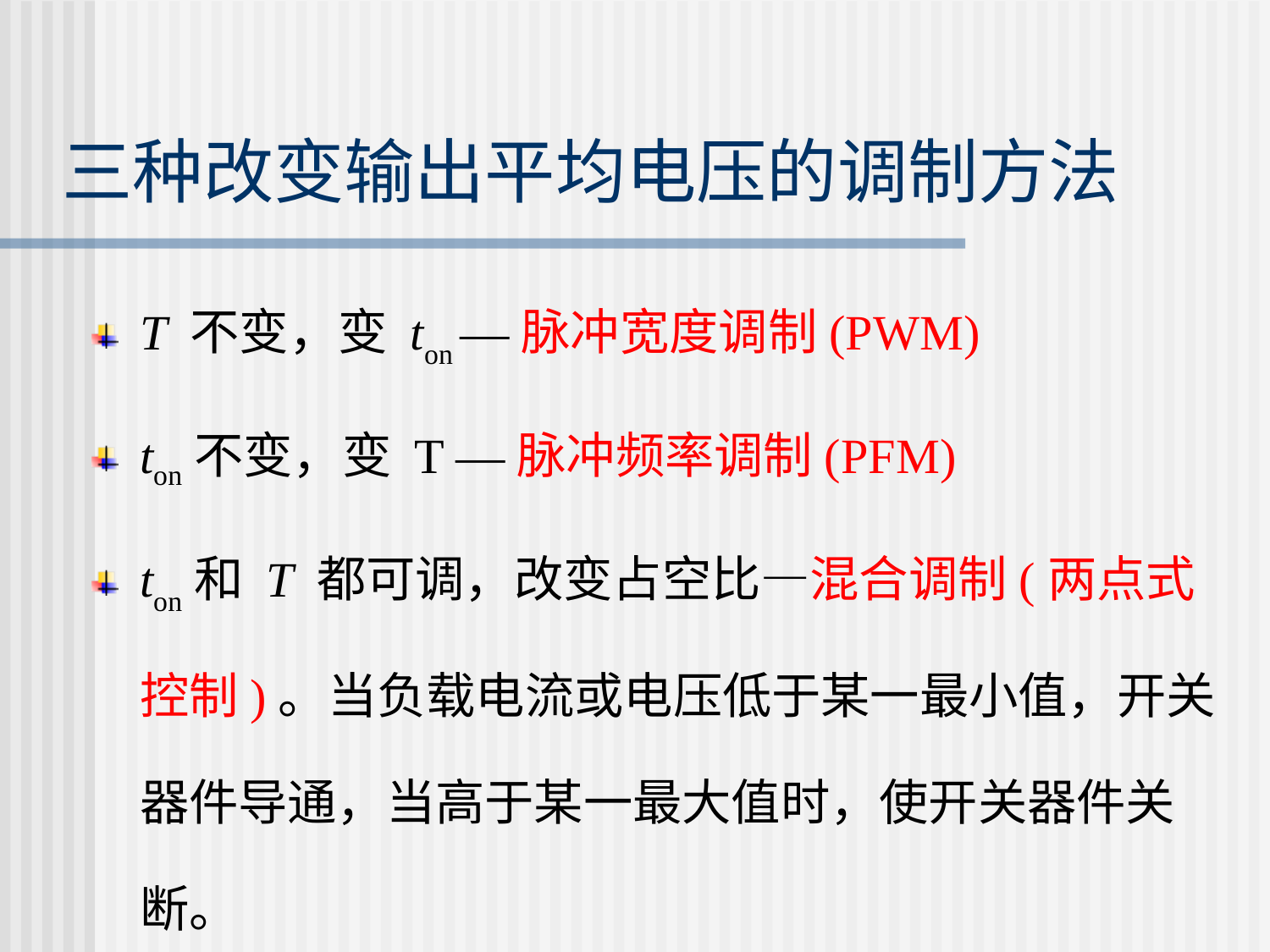

# 三种改变输出平均电压的调制方法
T 不变，变 ton —脉冲宽度调制(PWM)
ton不变，变 T —脉冲频率调制(PFM)
ton和 T 都可调，改变占空比—混合调制(两点式控制)。当负载电流或电压低于某一最小值，开关器件导通，当高于某一最大值时，使开关器件关断。
47